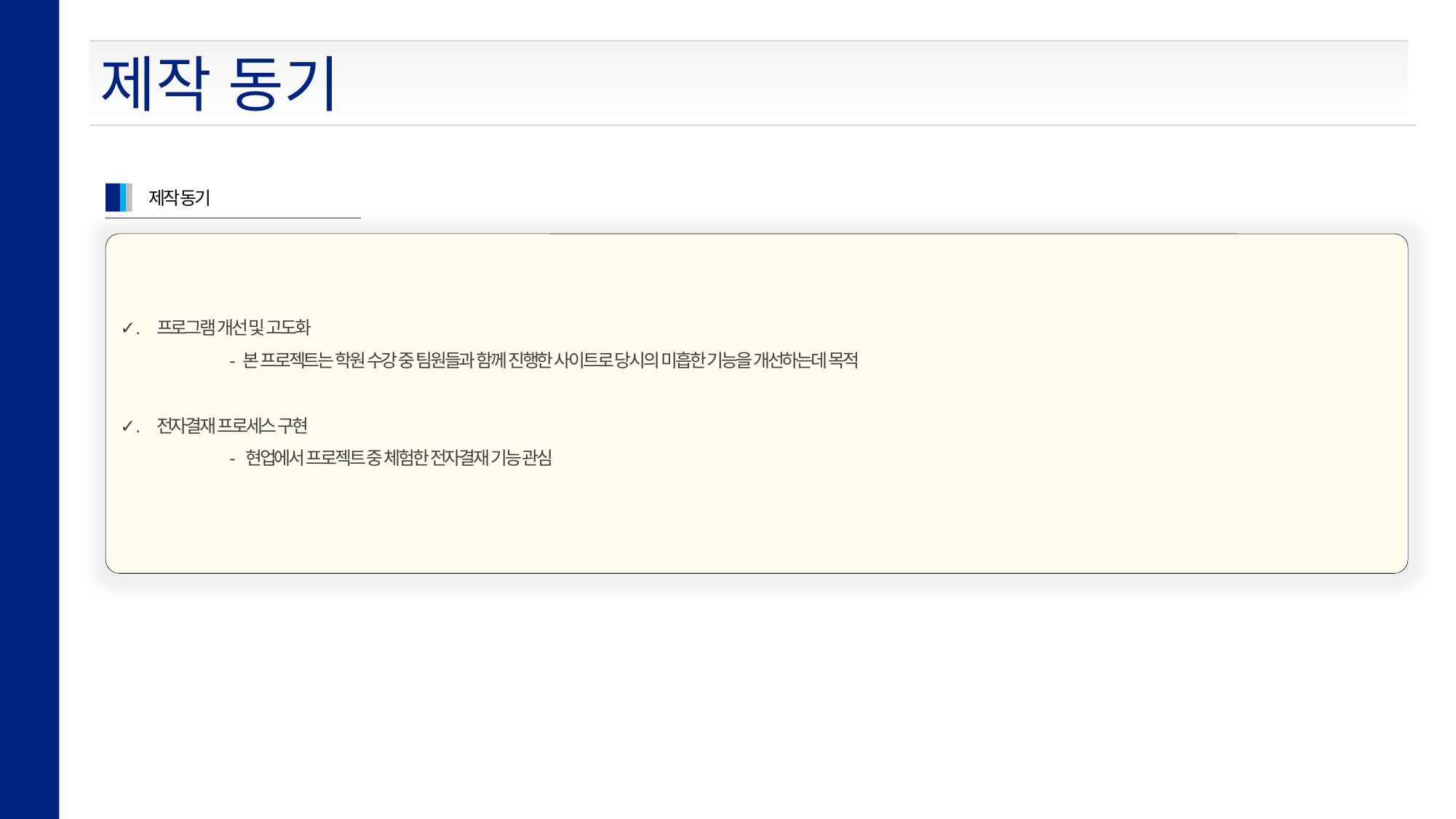

제작 동기
제작 동기

✓.    프로그램 개선 및 고도화
	- 본 프로젝트는 학원 수강 중 팀원들과 함께 진행한 사이트로 당시의 미흡한 기능을 개선하는데 목적

✓.    전자결재 프로세스 구현
	-  현업에서 프로젝트 중 체험한 전자결재 기능 관심